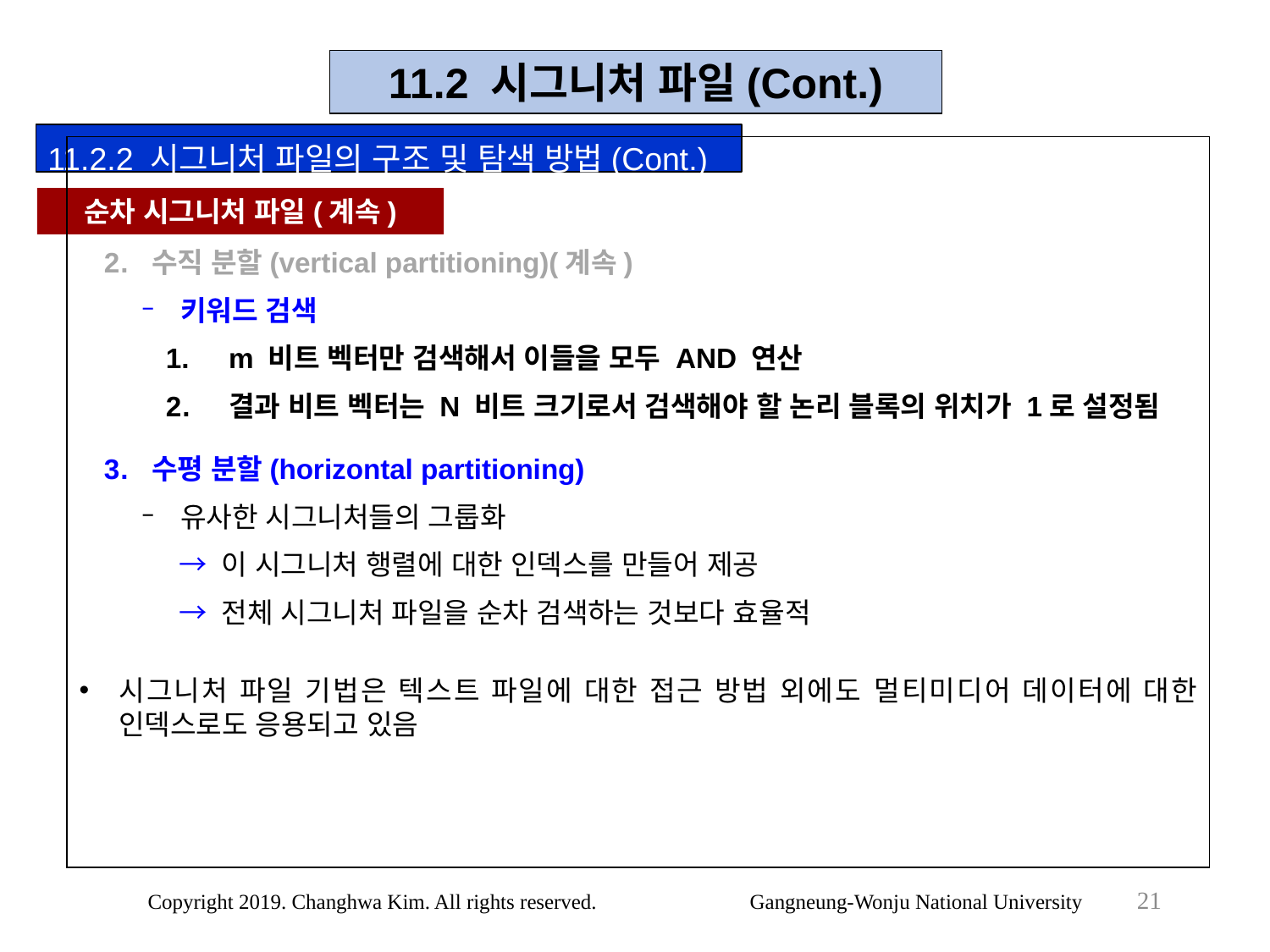

11.2 시그니처 파일(Cont.)
11.2.2 시그니처 파일의 구조 및 탐색 방법(Cont.)

수직 분할(vertical partitioning)(계속)
키워드 검색
m 비트 벡터만 검색해서 이들을 모두 AND 연산
결과 비트 벡터는 N 비트 크기로서 검색해야 할 논리 블록의 위치가 1로 설정됨

수평 분할(horizontal partitioning)
유사한 시그니처들의 그룹화
→ 이 시그니처 행렬에 대한 인덱스를 만들어 제공
→ 전체 시그니처 파일을 순차 검색하는 것보다 효율적

시그니처 파일 기법은 텍스트 파일에 대한 접근 방법 외에도 멀티미디어 데이터에 대한 인덱스로도 응용되고 있음

순차 시그니처 파일(계속)
21
Copyright 2019. Changhwa Kim. All rights reserved.                             Gangneung-Wonju National University